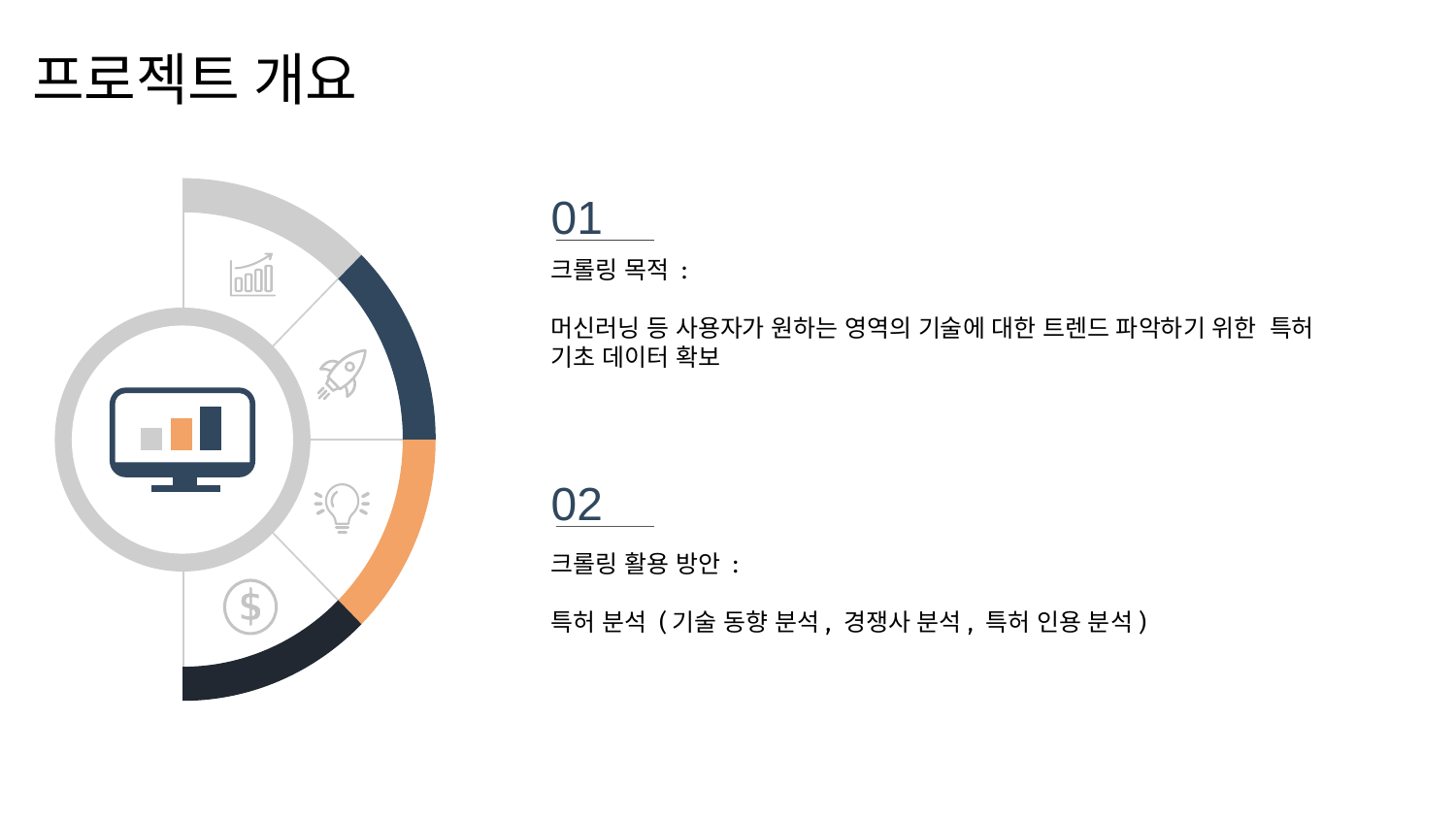

프로젝트 개요

01
크롤링 목적 :

머신러닝 등 사용자가 원하는 영역의 기술에 대한 트렌드 파악하기 위한  특허 기초 데이터 확보
02
크롤링 활용 방안 :

특허 분석 (기술 동향 분석, 경쟁사 분석, 특허 인용 분석)